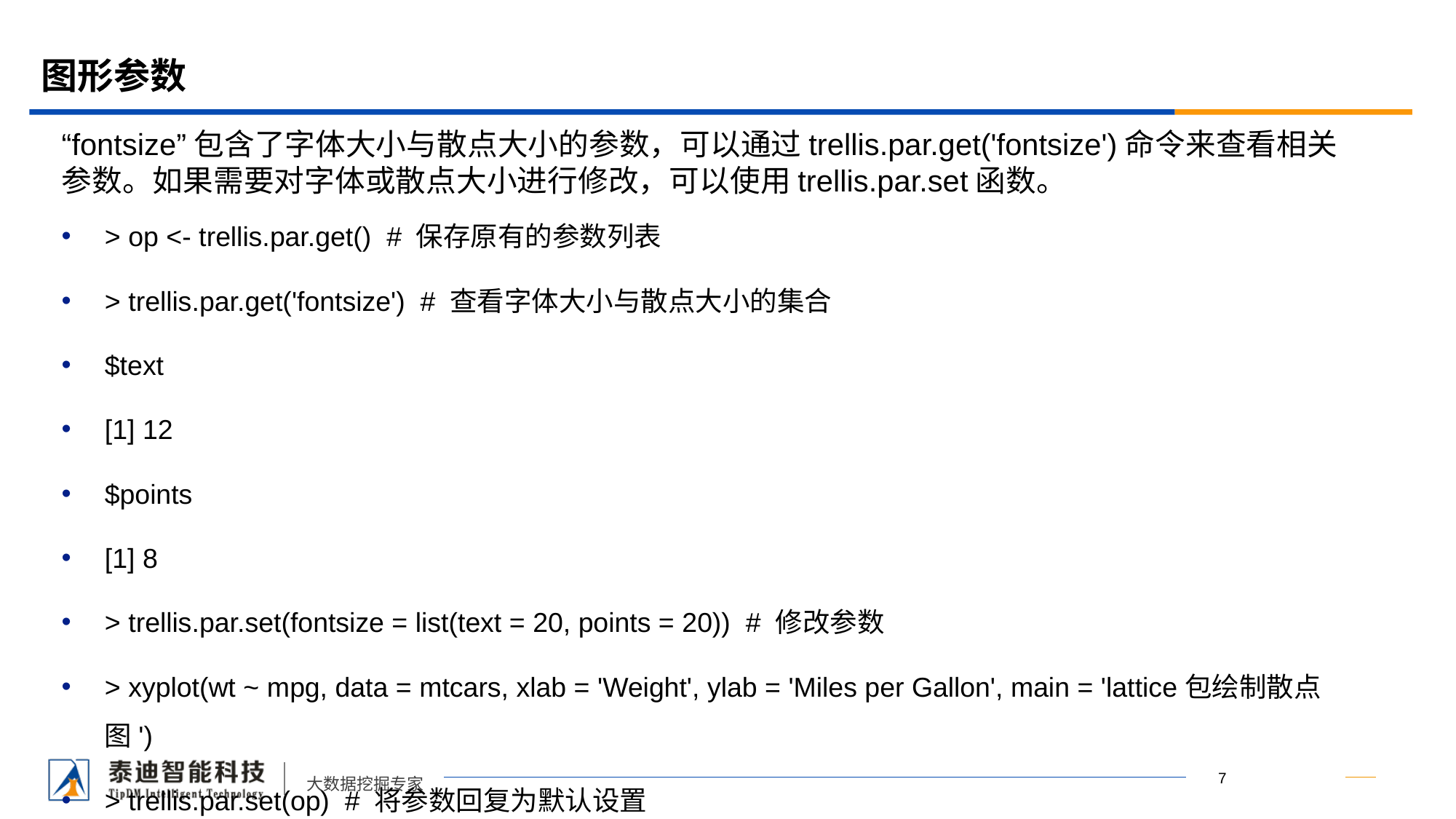

# 图形参数

“fontsize”包含了字体大小与散点大小的参数，可以通过trellis.par.get('fontsize')命令来查看相关参数。如果需要对字体或散点大小进行修改，可以使用trellis.par.set函数。

> op <- trellis.par.get()  # 保存原有的参数列表
> trellis.par.get('fontsize')  # 查看字体大小与散点大小的集合
$text
[1] 12
$points
[1] 8
> trellis.par.set(fontsize = list(text = 20, points = 20))  # 修改参数
> xyplot(wt ~ mpg, data = mtcars, xlab = 'Weight', ylab = 'Miles per Gallon', main = 'lattice包绘制散点图')
> trellis.par.set(op)  # 将参数回复为默认设置